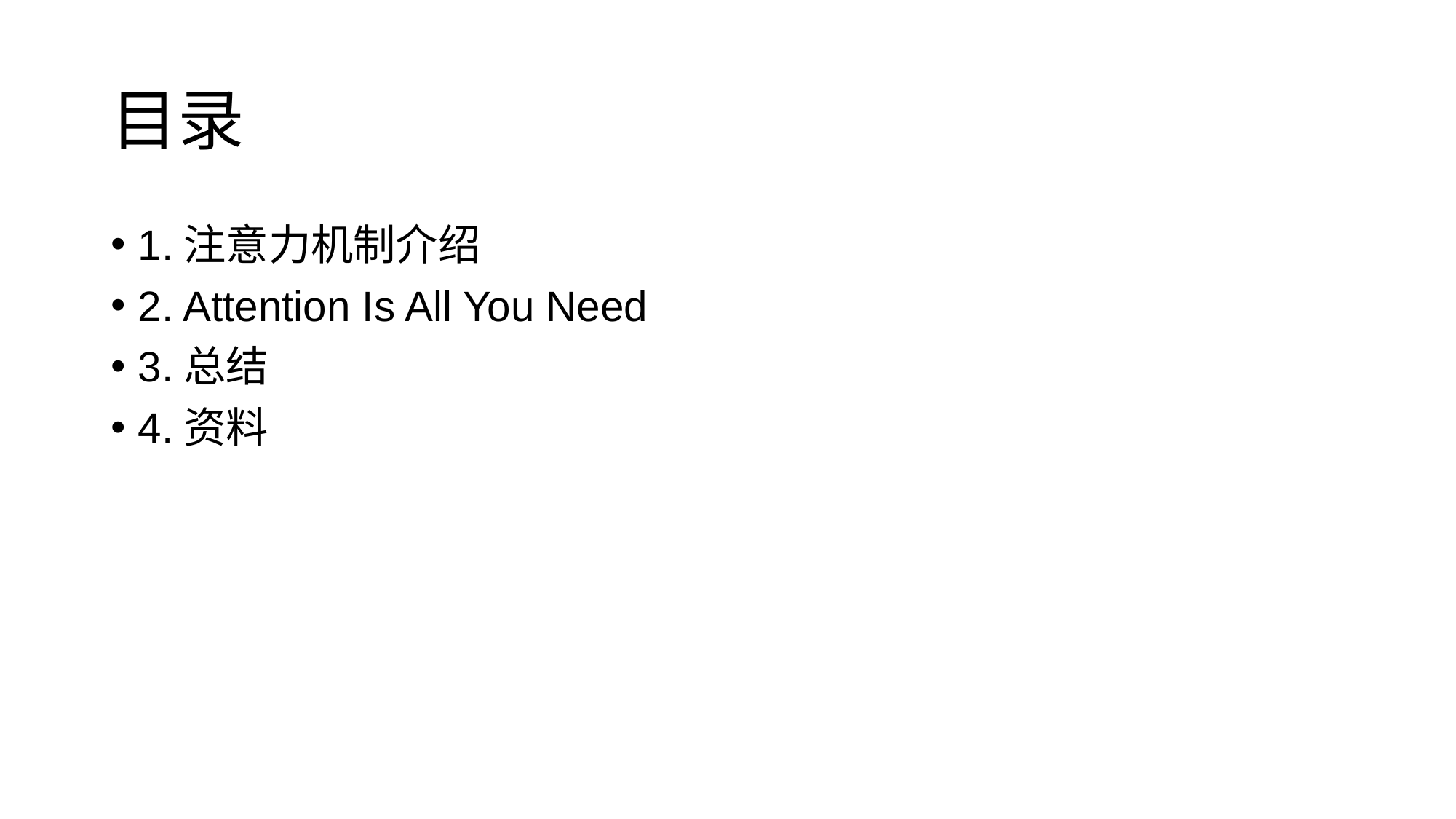

# 目录
1.注意力机制介绍
2. Attention Is All You Need
3.总结
4.资料